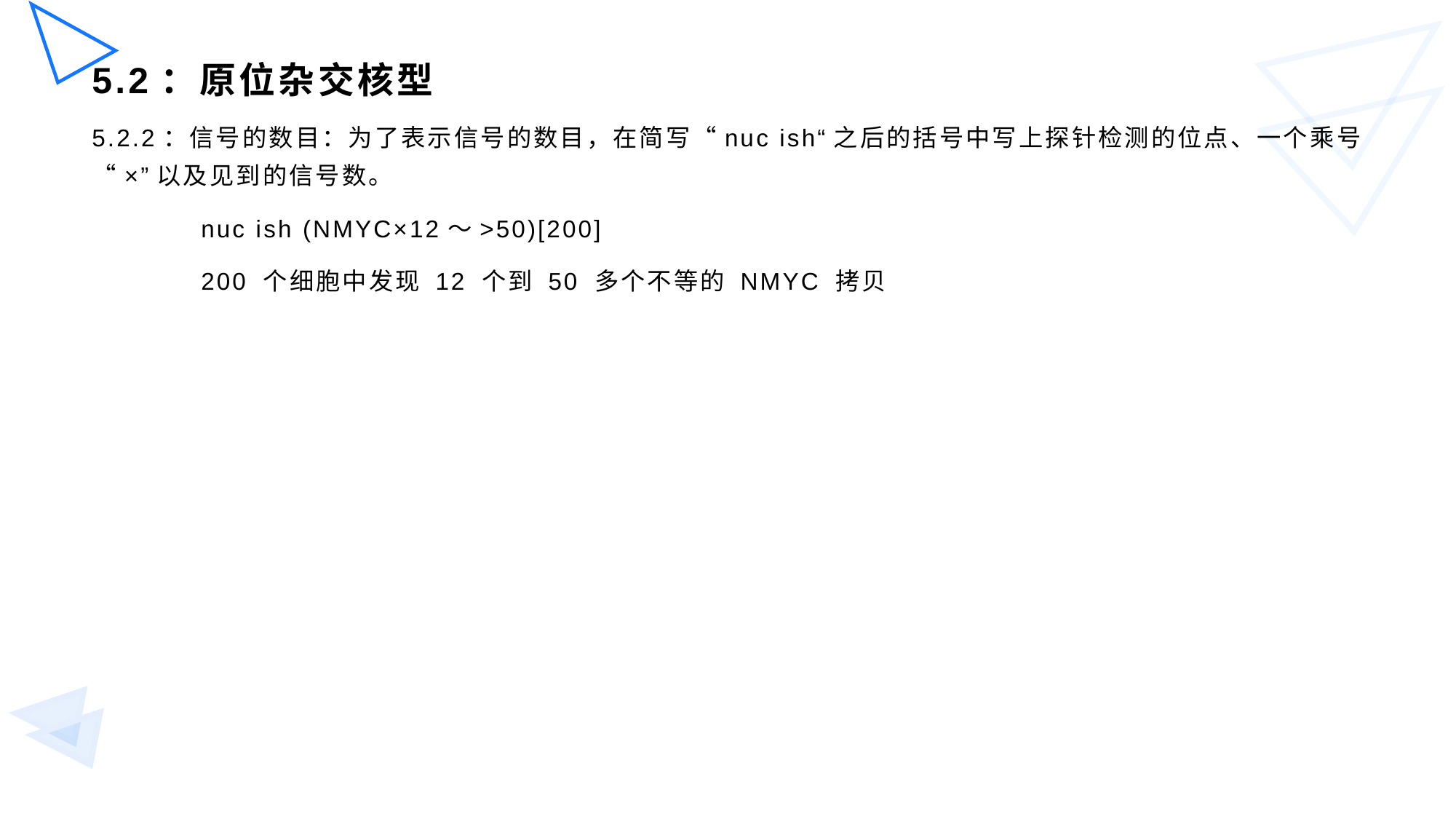

# 5.2：原位杂交核型
5.2.2：信号的数目：为了表示信号的数目，在简写“nuc ish“之后的括号中写上探针检测的位点、一个乘号“×”以及见到的信号数。
	nuc ish (NMYC×12～>50)[200]
	200 个细胞中发现 12 个到 50 多个不等的 NMYC 拷贝